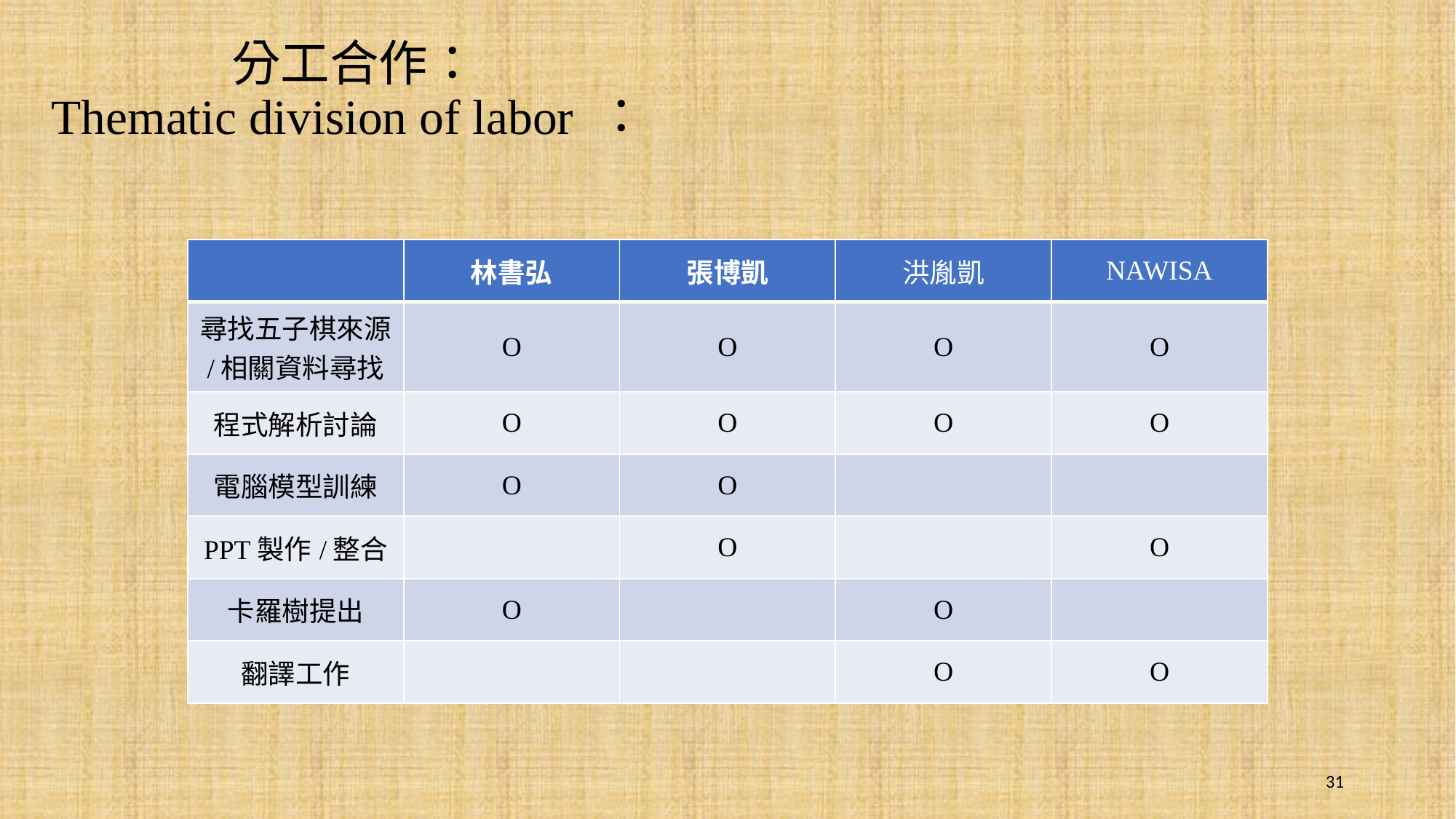

分工合作：
Thematic division of labor ：
|  | 林書弘 | 張博凱 | 洪胤凱 | NAWISA |
| --- | --- | --- | --- | --- |
| 尋找五子棋來源 /相關資料尋找 | O | O | O | O |
| 程式解析討論 | O | O | O | O |
| 電腦模型訓練 | O | O |  |  |
| PPT製作/整合 |  | O |  | O |
| 卡羅樹提出 | O |  | O |  |
| 翻譯工作 |  |  | O | O |
31